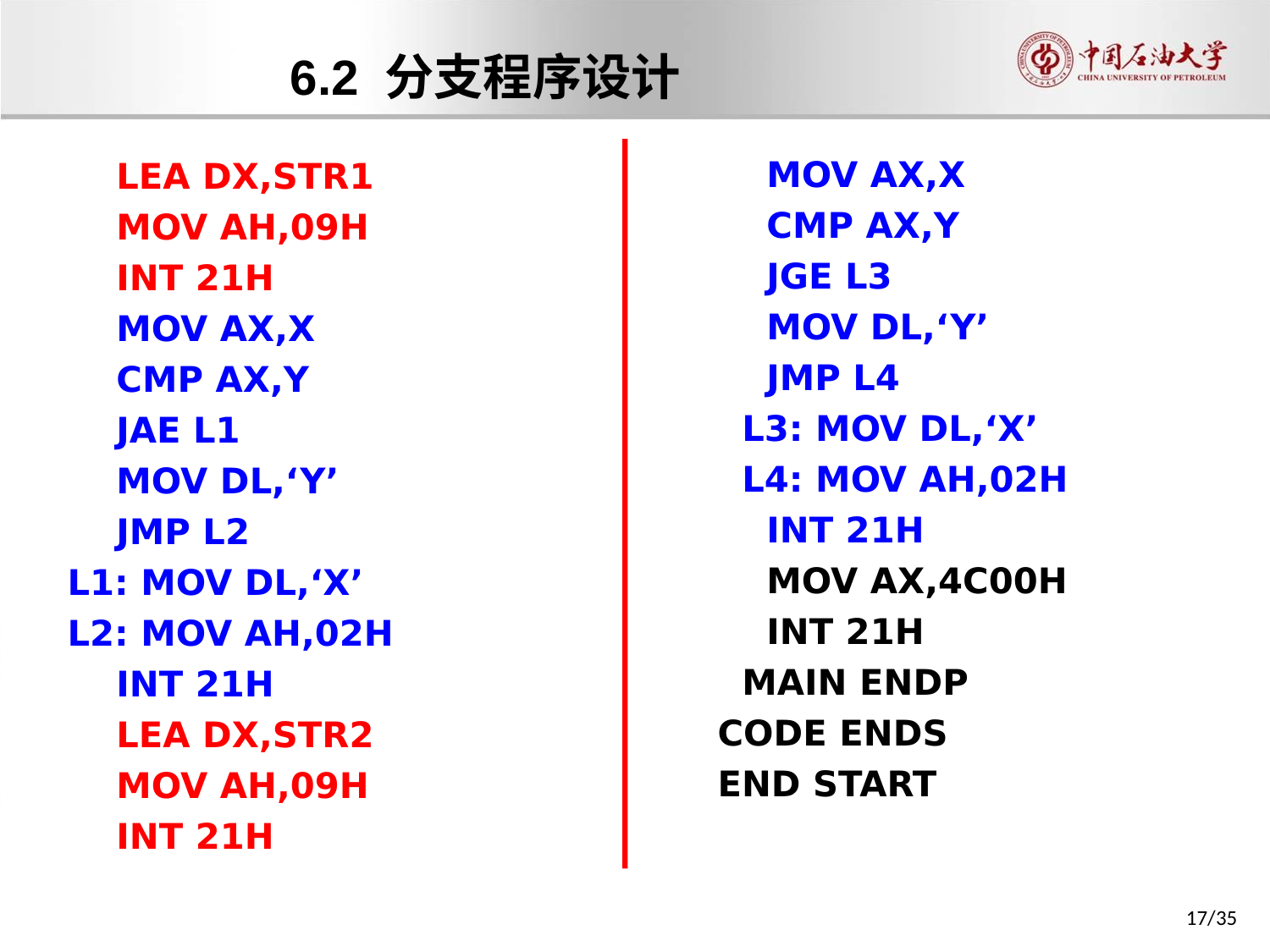

6.2 分支程序设计
    MOV AX,X
    CMP AX,Y
    JGE L3
    MOV DL,‘Y’
    JMP L4
  L3: MOV DL,‘X’
  L4: MOV AH,02H
    INT 21H
    MOV AX,4C00H
    INT 21H
  MAIN ENDP
CODE ENDS
END START

    LEA DX,STR1
    MOV AH,09H
    INT 21H
    MOV AX,X
    CMP AX,Y
    JAE L1
    MOV DL,‘Y’
    JMP L2
L1: MOV DL,‘X’
L2: MOV AH,02H
    INT 21H
    LEA DX,STR2
    MOV AH,09H
    INT 21H

17/35